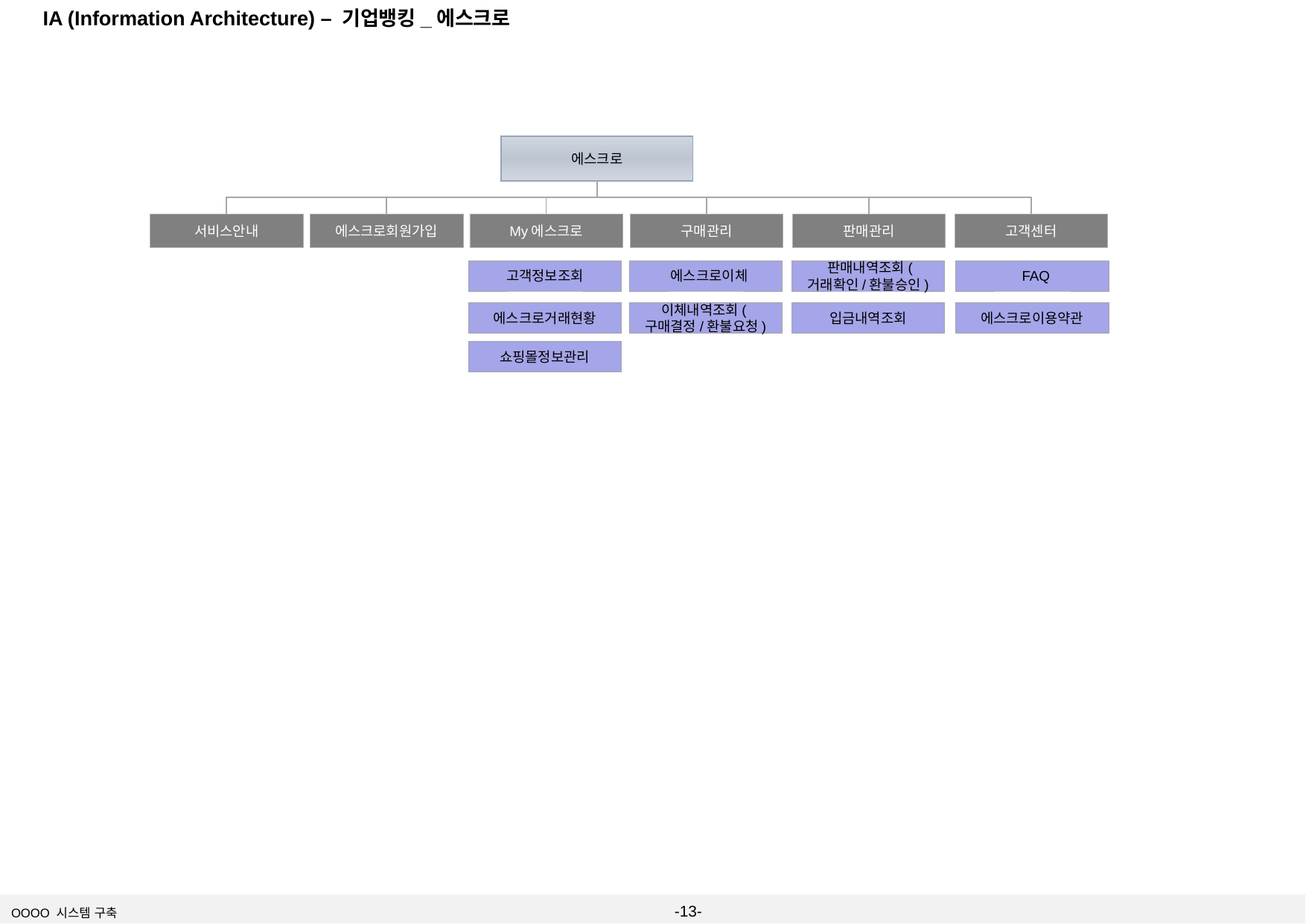

IA (Information Architecture) – 기업뱅킹_에스크로
에스크로
서비스안내
에스크로회원가입
My에스크로
구매관리
판매관리
고객센터
고객정보조회
 에스크로이체
 판매내역조회(거래확인/환불승인)
  FAQ
에스크로거래현황
이체내역조회(구매결정/환불요청)
입금내역조회
에스크로이용약관
쇼핑몰정보관리